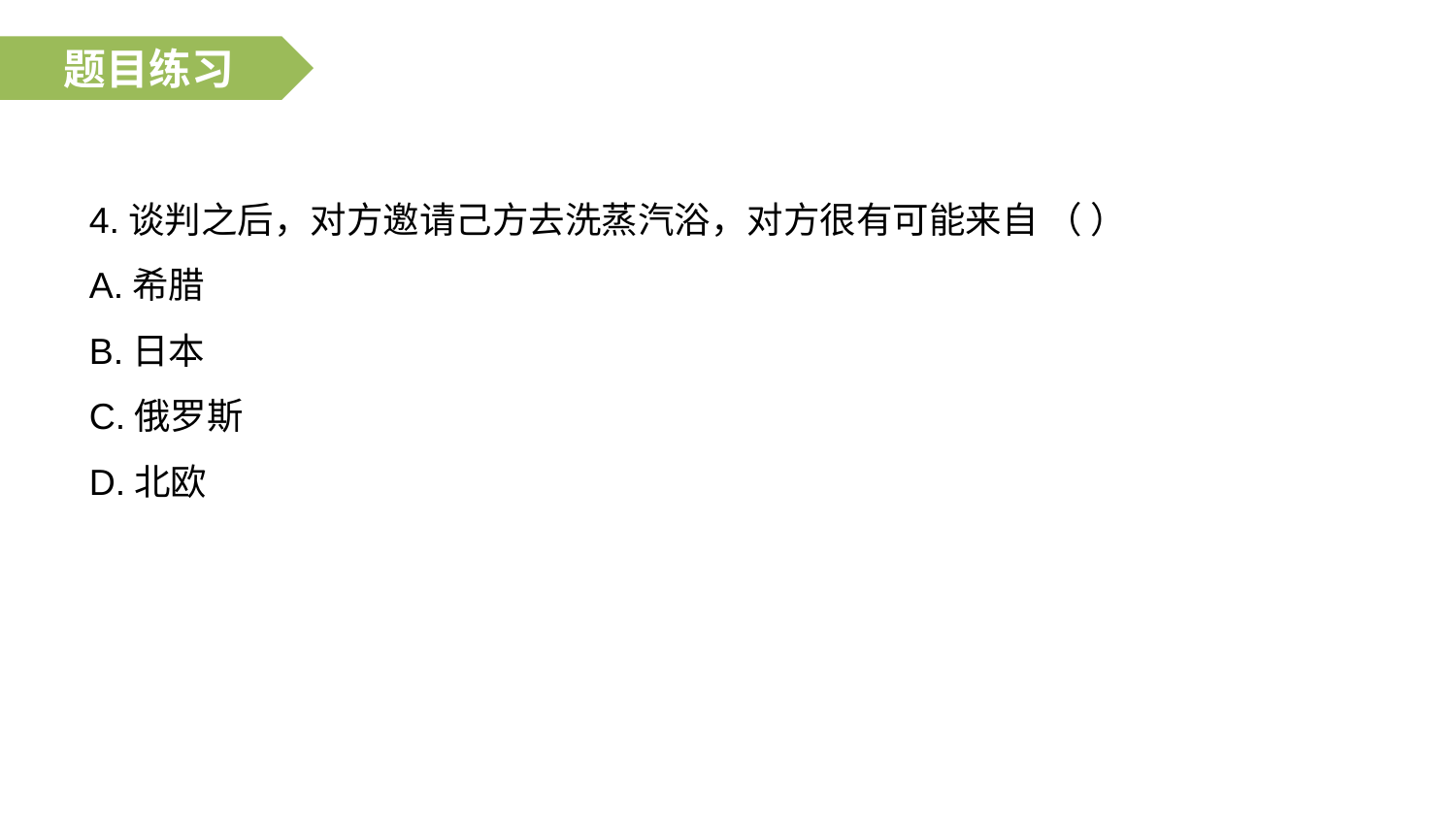

题目练习
4.谈判之后，对方邀请己方去洗蒸汽浴，对方很有可能来自 （ ）
A.希腊
B.日本
C.俄罗斯
D.北欧